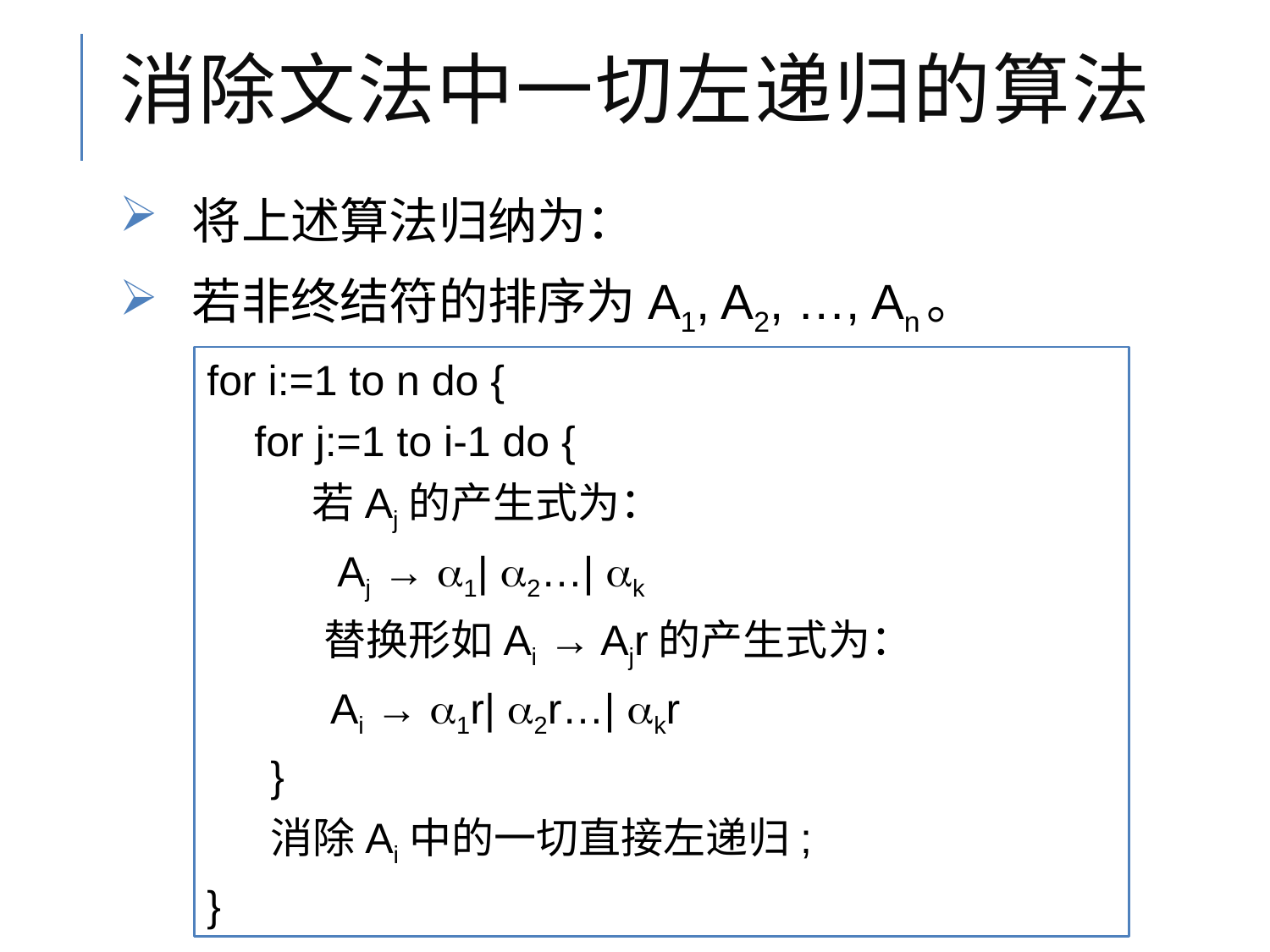

# 消除文法中一切左递归的算法
将上述算法归纳为：
若非终结符的排序为A1, A2, …, An。
for i:=1 to n do {
    for j:=1 to i-1 do {
          若Aj的产生式为：
           Aj → α1| α2…| αk
  替换形如Ai → Ajr的产生式为：
   Ai → α1r| α2r…| αkr
}
消除Ai中的一切直接左递归;
}
25